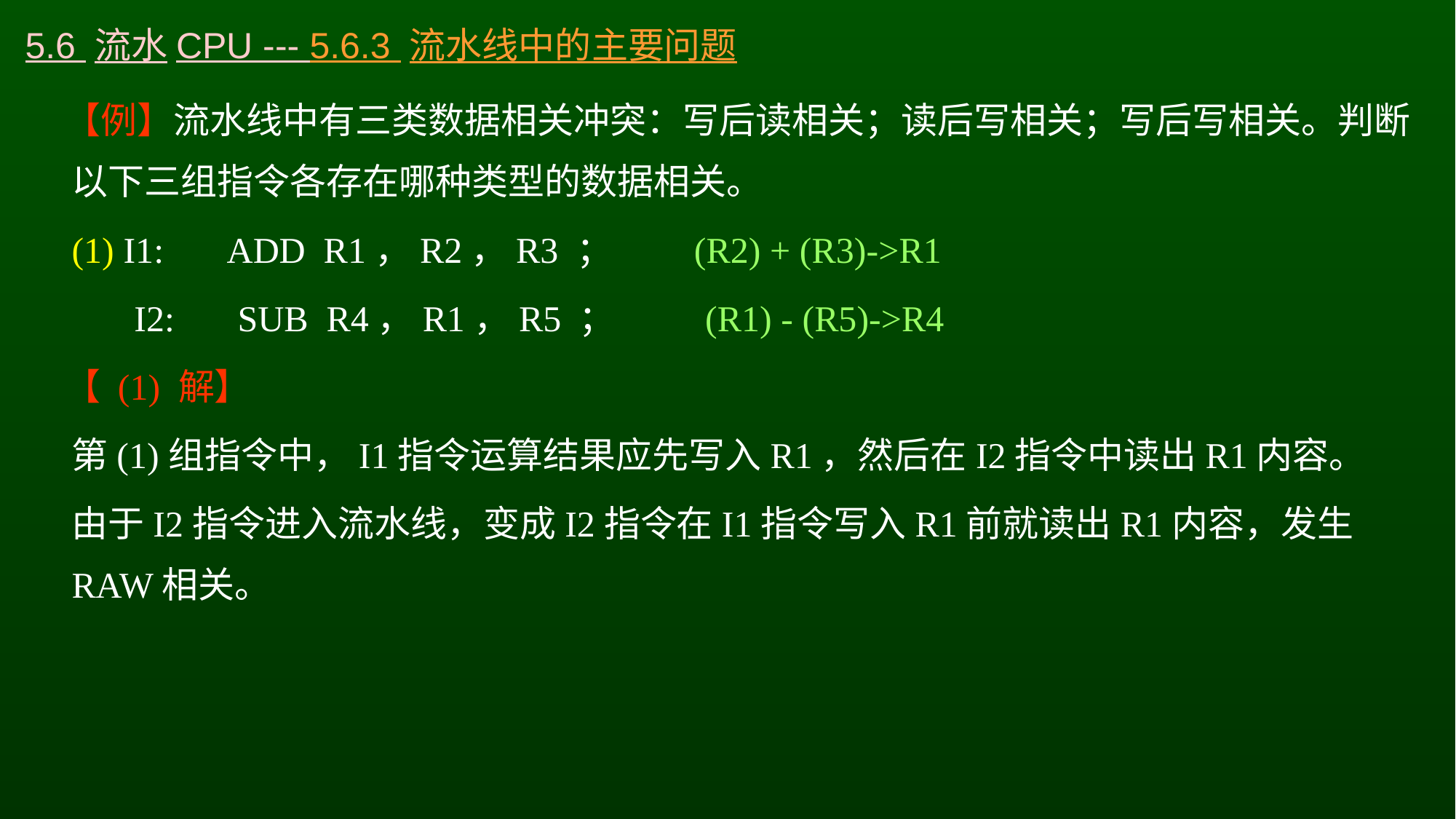

# 5.6 流水CPU --- 5.6.3 流水线中的主要问题
  【例】流水线中有三类数据相关冲突：写后读相关；读后写相关；写后写相关。判断以下三组指令各存在哪种类型的数据相关。
	(1) I1: 　ADD  R1，R2，R3 ；　　(R2) + (R3)->R1
  　   I2: 　SUB  R4，R1，R5 ； 　　(R1) - (R5)->R4
  【 (1) 解】
	第(1)组指令中，I1指令运算结果应先写入R1，然后在I2指令中读出R1内容。
	由于I2指令进入流水线，变成I2指令在I1指令写入R1前就读出R1内容，发生RAW相关。